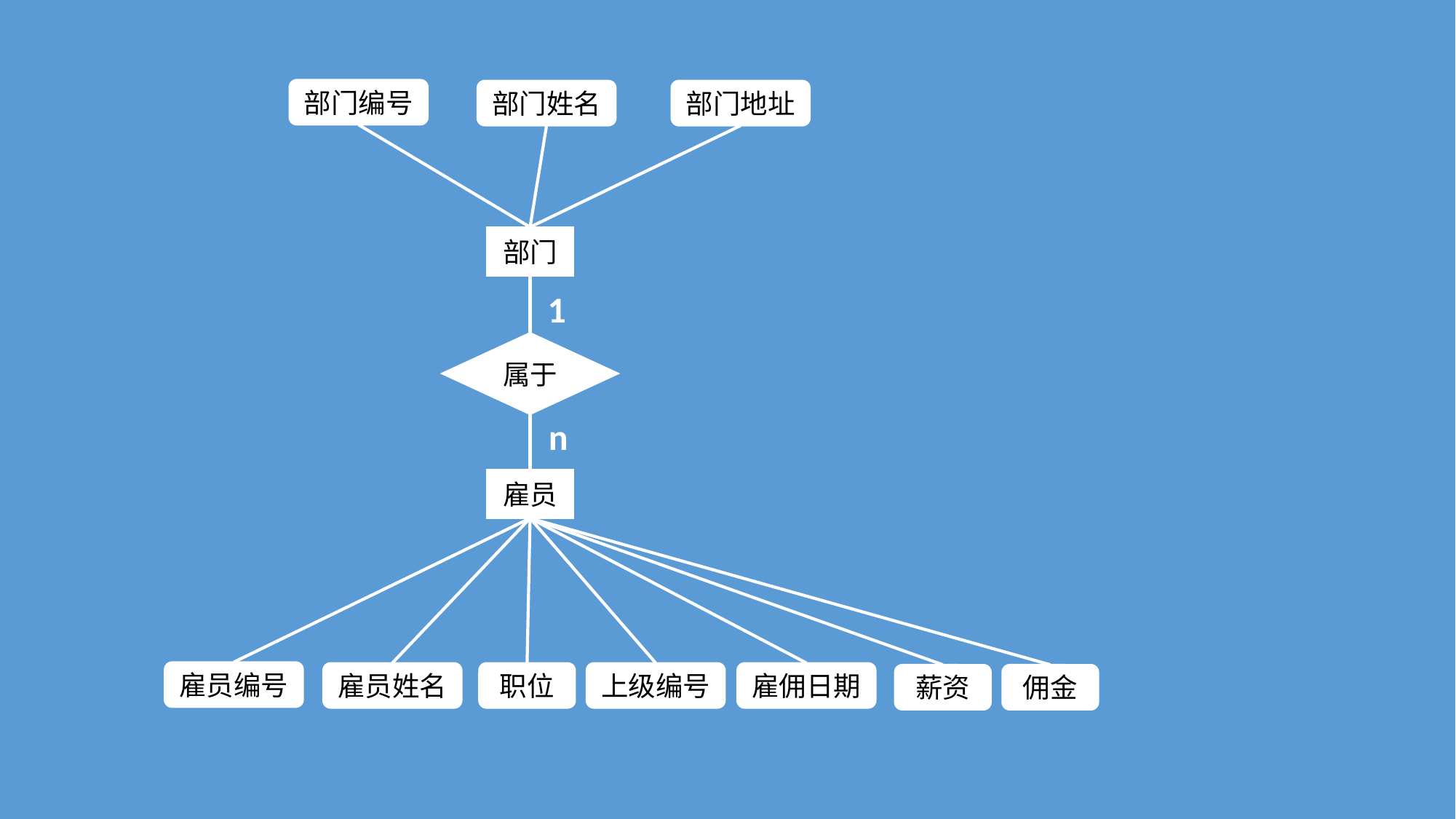

部门编号
部门姓名
部门地址
部门
1
属于
n
雇员
雇员编号
雇员姓名
职位
上级编号
雇佣日期
薪资
佣金